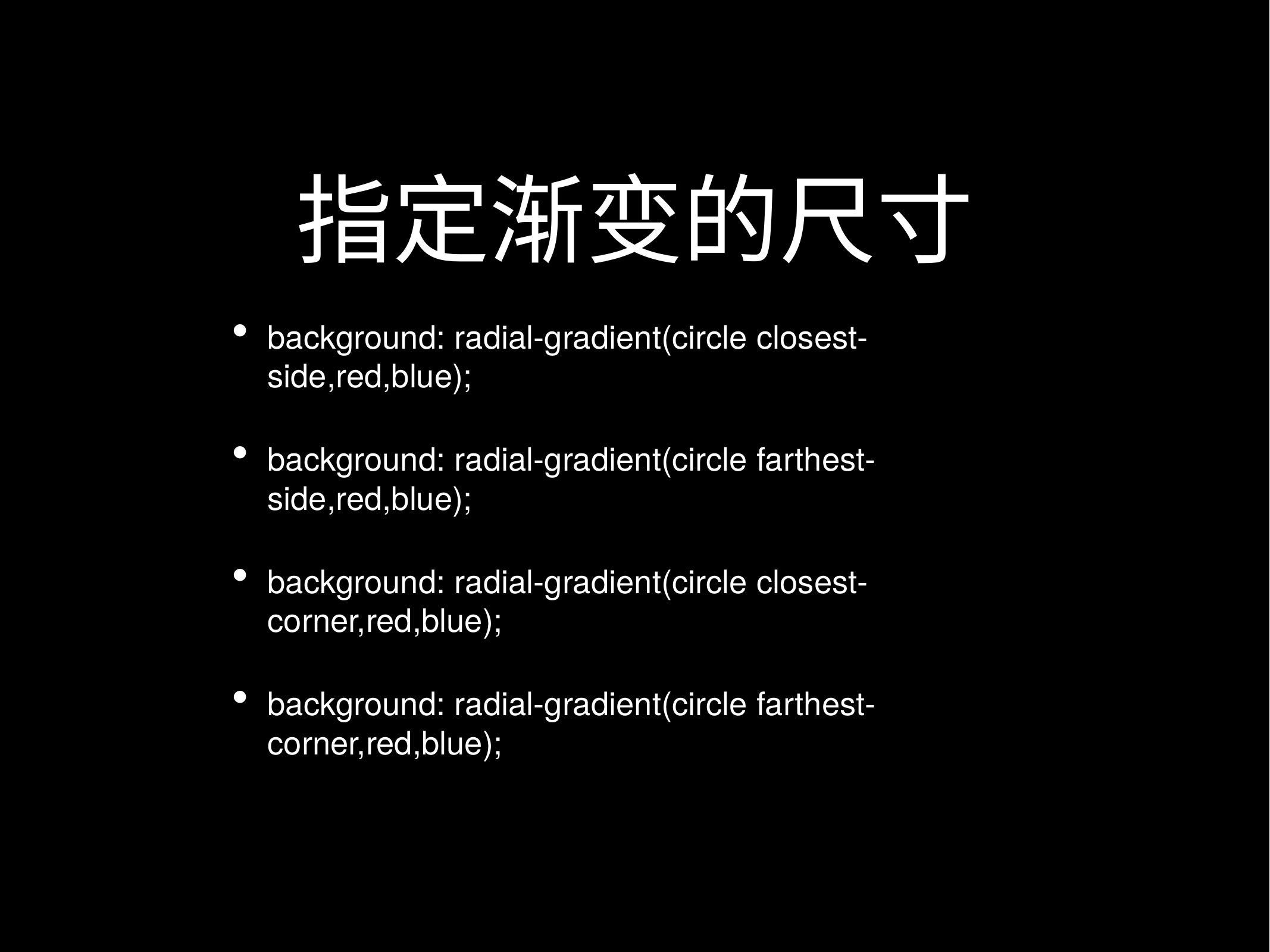

# 指定渐变的尺寸
background: radial-gradient(circle closest-side,red,blue);
background: radial-gradient(circle farthest-side,red,blue);
background: radial-gradient(circle closest-corner,red,blue);
background: radial-gradient(circle farthest-corner,red,blue);